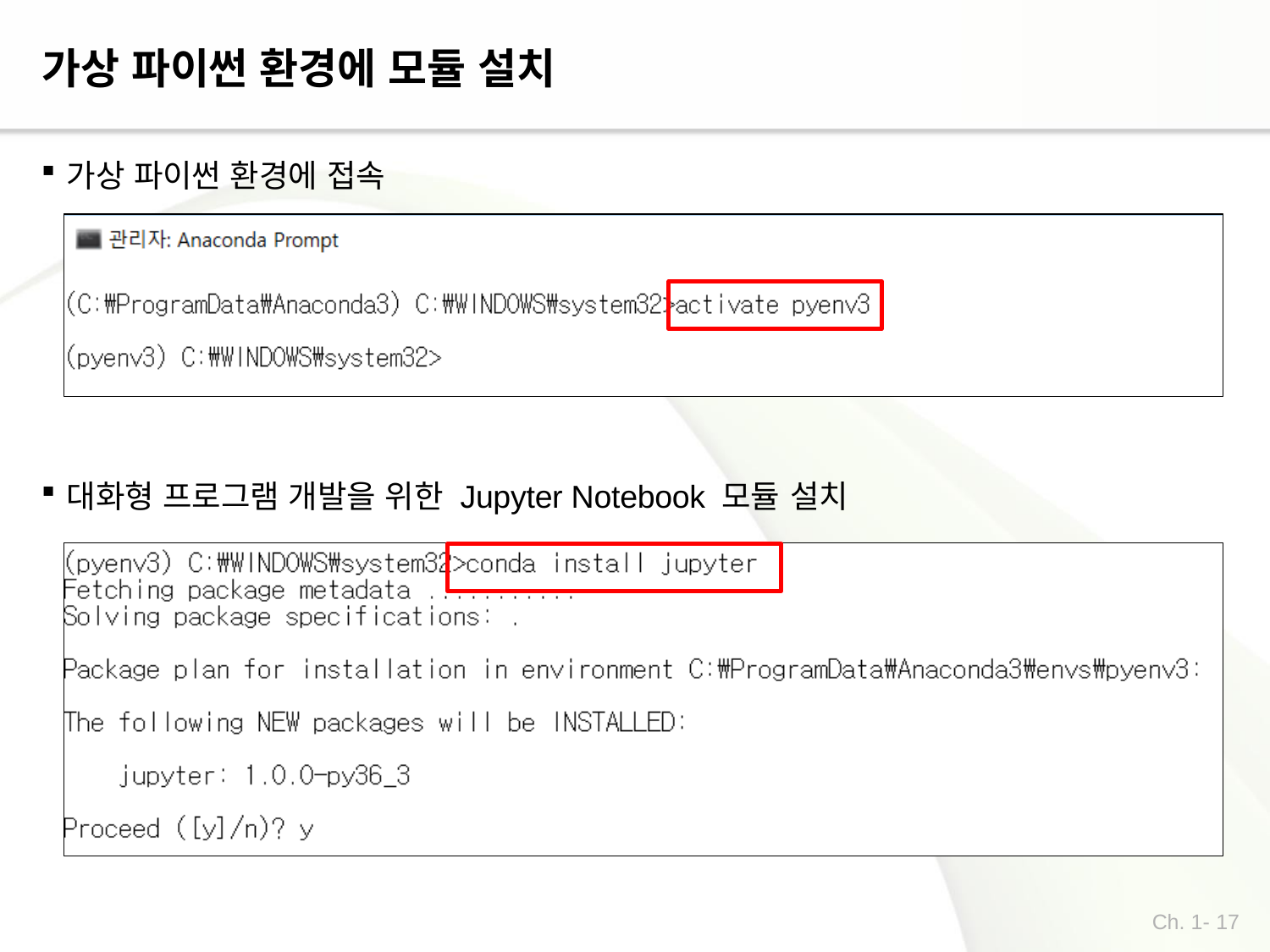

# 가상 파이썬 환경에 모듈 설치
가상 파이썬 환경에 접속

대화형 프로그램 개발을 위한 Jupyter Notebook 모듈 설치

Ch. 1- 17